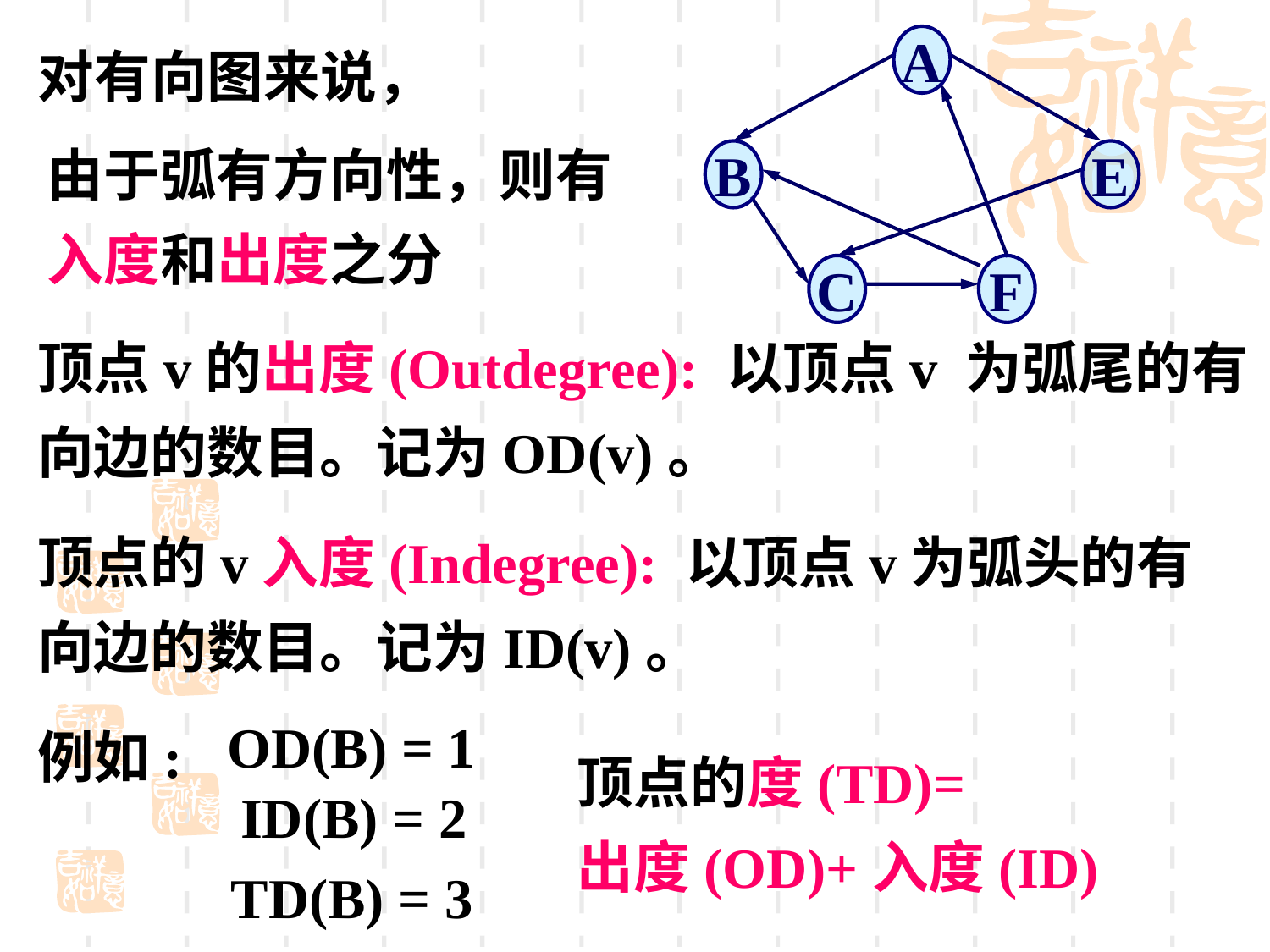

对有向图来说，
A

B
E

C
F

由于弧有方向性，则有入度和出度之分
顶点v的出度(Outdegree): 以顶点v 为弧尾的有向边的数目。记为OD(v)。
顶点的v入度(Indegree): 以顶点v为弧头的有向边的数目。记为ID(v)。
OD(B) = 1
例如:
顶点的度(TD)=
出度(OD)+入度(ID)
ID(B) = 2
TD(B) = 3